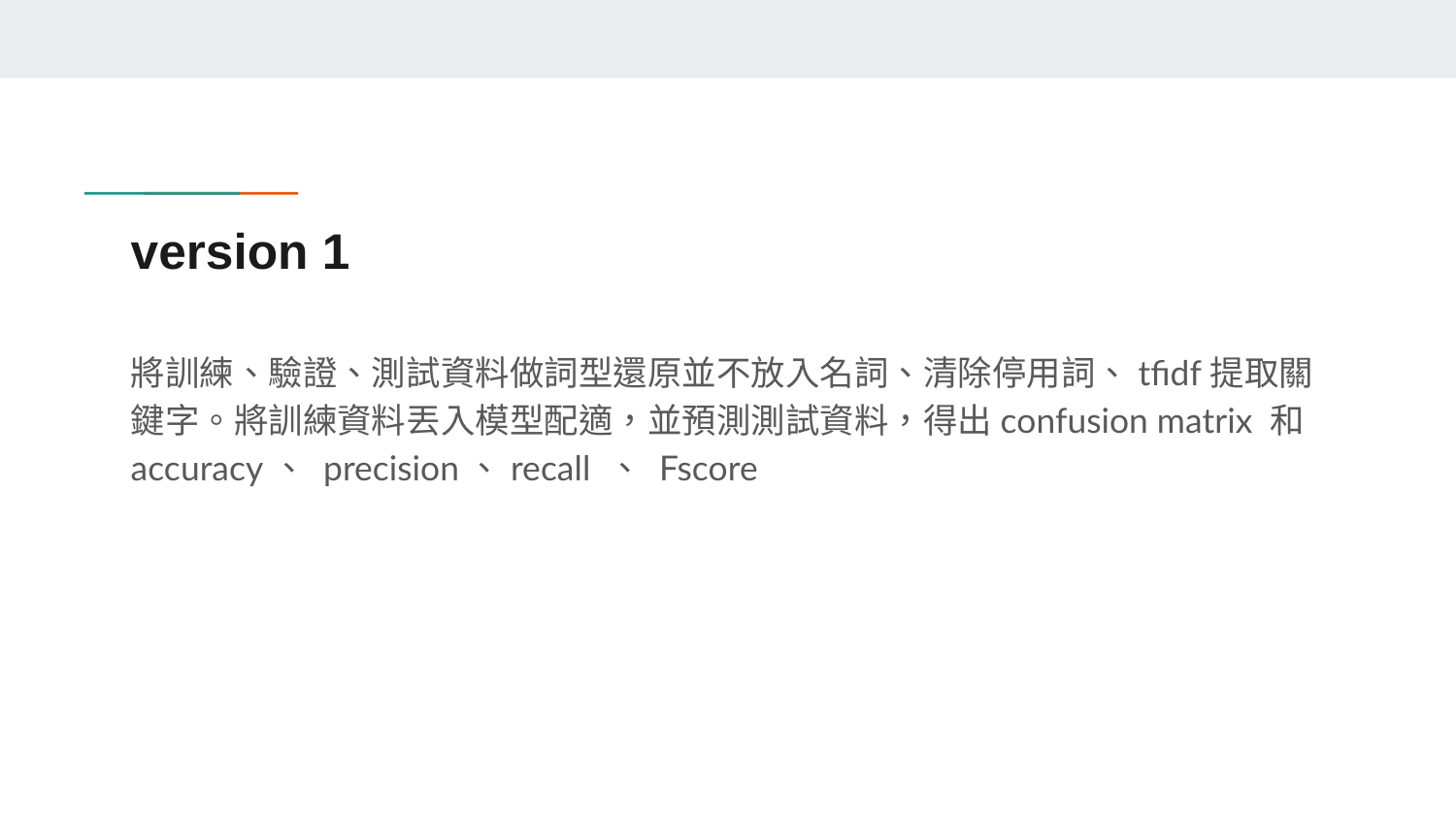

# version 1
將訓練、驗證、測試資料做詞型還原並不放入名詞、清除停用詞、tfidf提取關鍵字。將訓練資料丟入模型配適，並預測測試資料，得出confusion matrix 和 accuracy、 precision、recall 、 Fscore